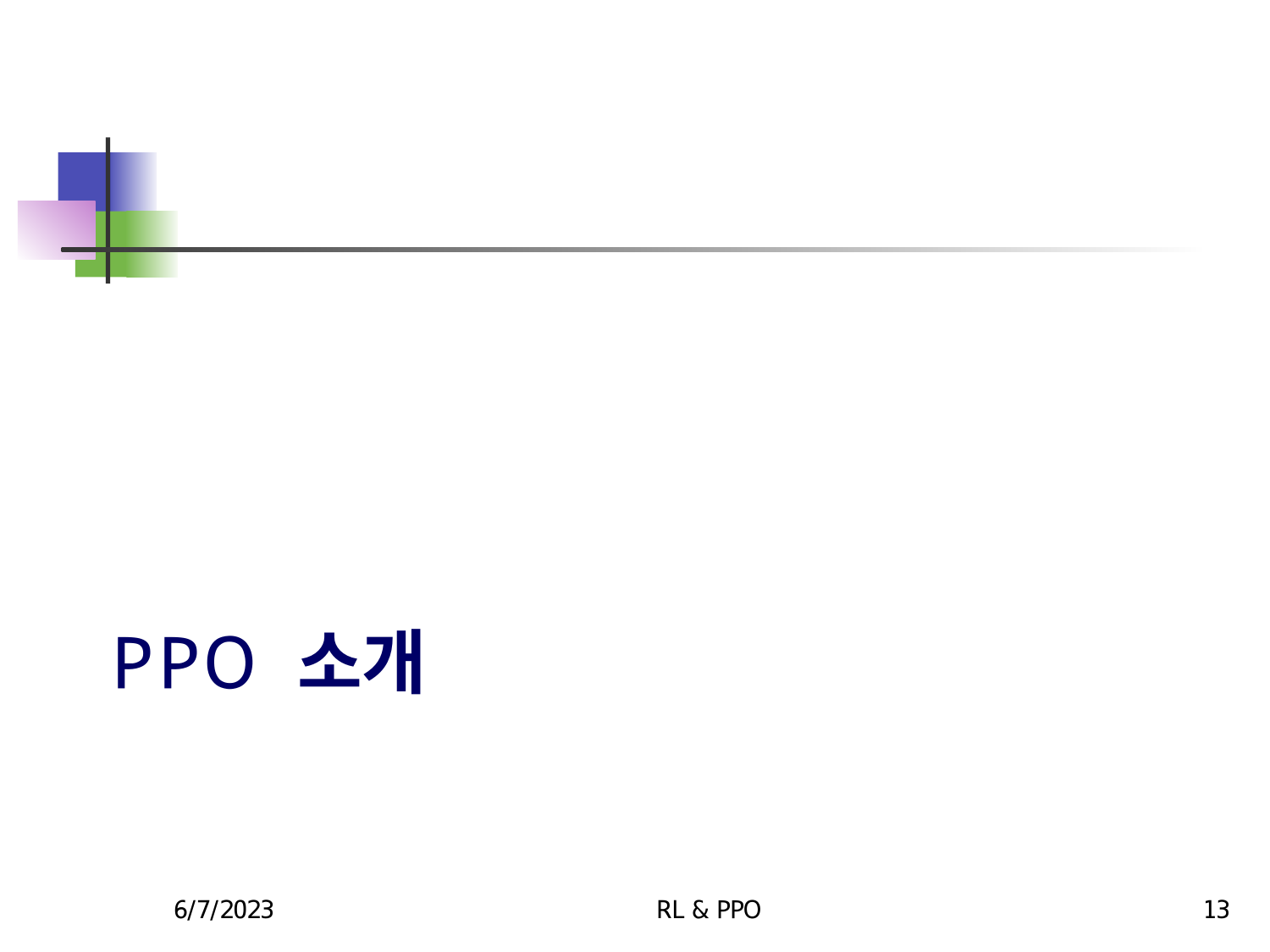

# PPO 소개
6/7/2023
RL & PPO
13